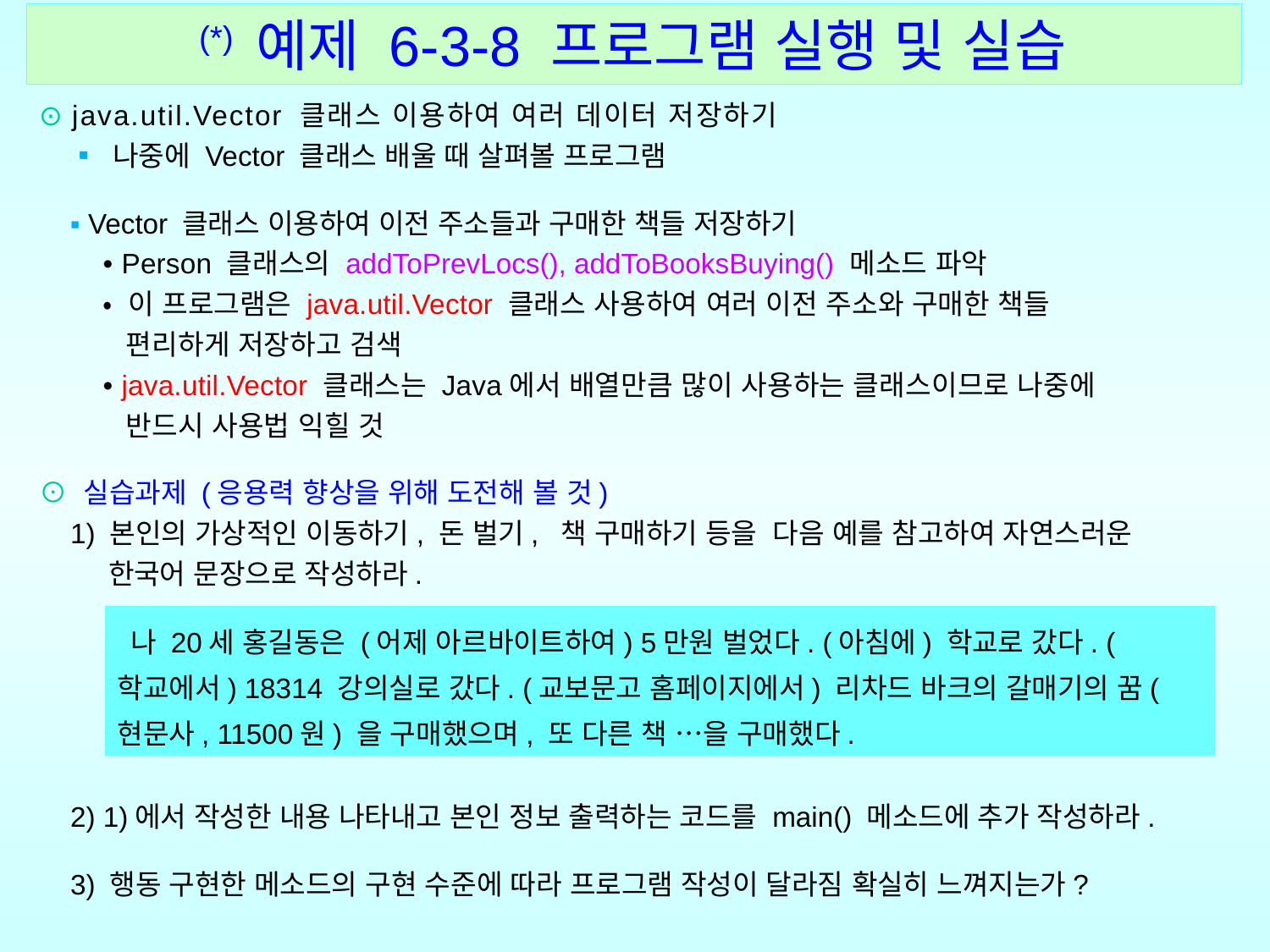

(*) 예제 6-3-8 프로그램 실행 및 실습
⊙ java.util.Vector 클래스 이용하여 여러 데이터 저장하기
    ▪ 나중에 Vector 클래스 배울 때 살펴볼 프로그램

    ▪ Vector 클래스 이용하여 이전 주소들과 구매한 책들 저장하기
        • Person 클래스의 addToPrevLocs(), addToBooksBuying() 메소드 파악
        • 이 프로그램은 java.util.Vector 클래스 사용하여 여러 이전 주소와 구매한 책들
          편리하게 저장하고 검색
        • java.util.Vector 클래스는 Java에서 배열만큼 많이 사용하는 클래스이므로 나중에
          반드시 사용법 익힐 것

⊙ 실습과제 (응용력 향상을 위해 도전해 볼 것)
    1) 본인의 가상적인 이동하기, 돈 벌기,  책 구매하기 등을  다음 예를 참고하여 자연스러운
        한국어 문장으로 작성하라.

    2) 1)에서 작성한 내용 나타내고 본인 정보 출력하는 코드를 main() 메소드에 추가 작성하라.

    3) 행동 구현한 메소드의 구현 수준에 따라 프로그램 작성이 달라짐 확실히 느껴지는가?
 나 20세 홍길동은 (어제 아르바이트하여) 5만원 벌었다. (아침에) 학교로 갔다. (학교에서) 18314 강의실로 갔다. (교보문고 홈페이지에서) 리차드 바크의 갈매기의 꿈(현문사, 11500원) 을 구매했으며, 또 다른 책 …을 구매했다.